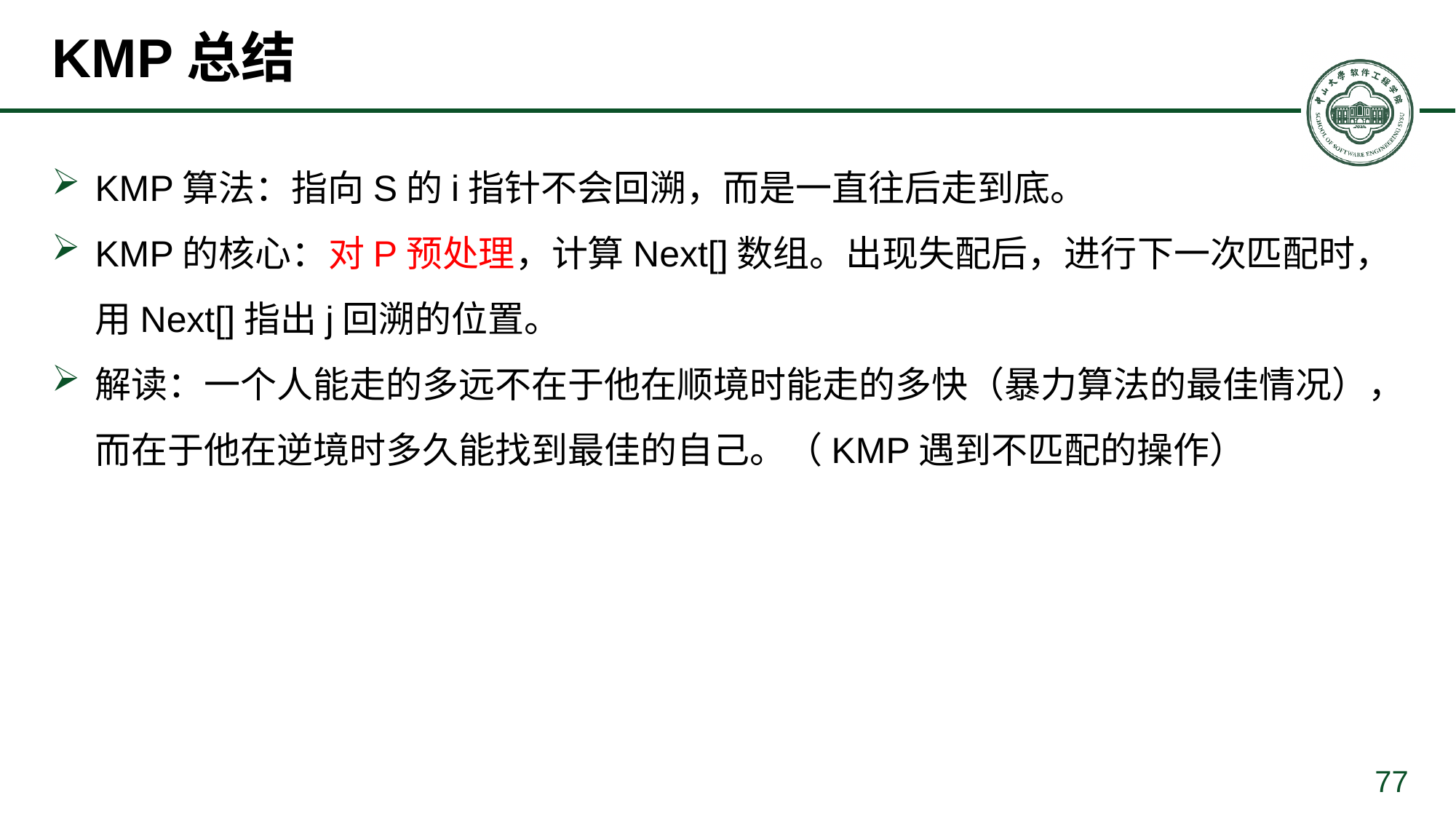

# KMP总结
KMP算法：指向S的i指针不会回溯，而是一直往后走到底。
KMP的核心：对P预处理，计算Next[]数组。出现失配后，进行下一次匹配时，用Next[]指出j回溯的位置。
解读：一个人能走的多远不在于他在顺境时能走的多快（暴力算法的最佳情况），而在于他在逆境时多久能找到最佳的自己。（KMP遇到不匹配的操作）

77